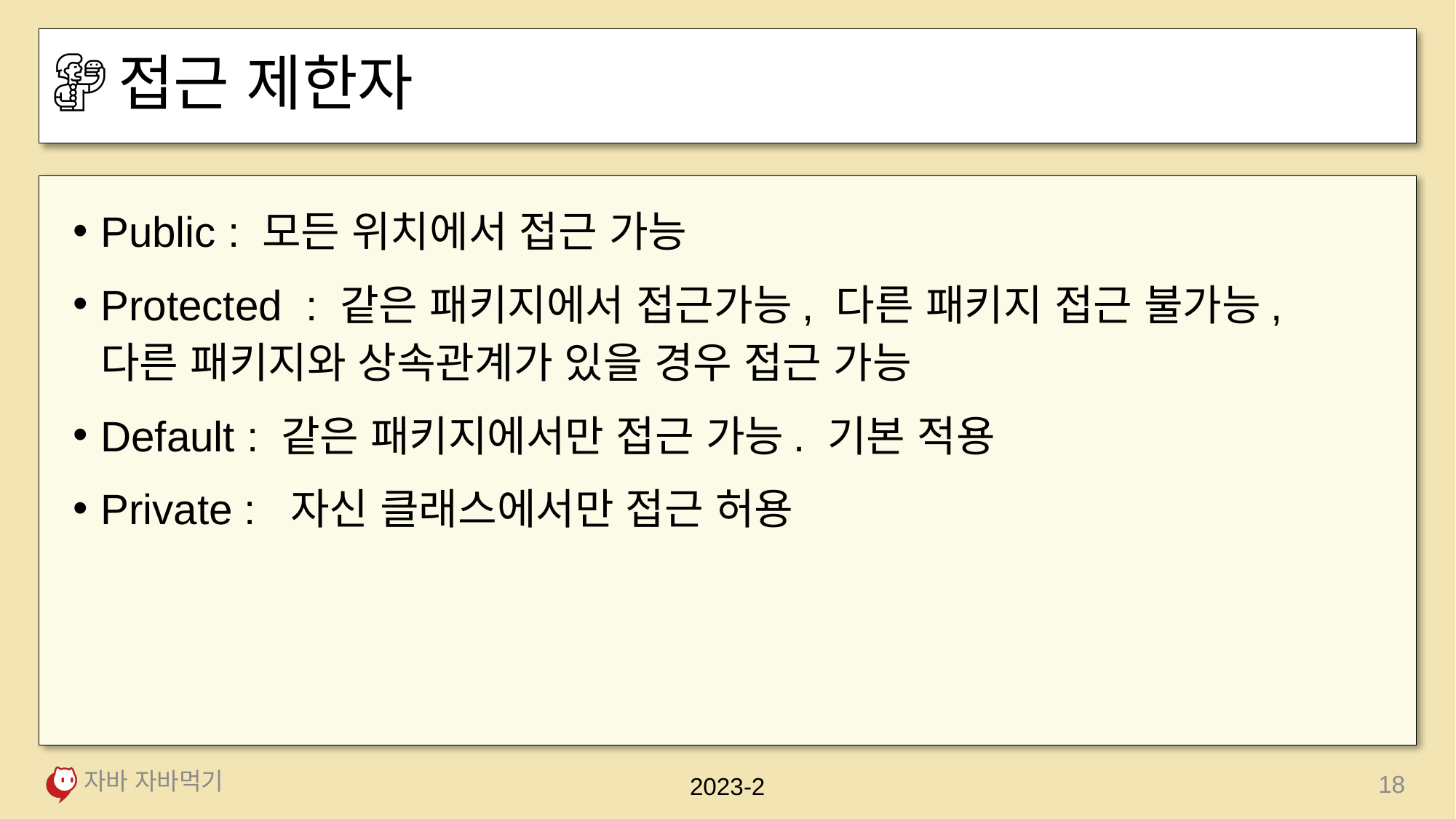

# 접근 제한자
Public : 모든 위치에서 접근 가능
Protected  : 같은 패키지에서 접근가능, 다른 패키지 접근 불가능, 다른 패키지와 상속관계가 있을 경우 접근 가능
Default : 같은 패키지에서만 접근 가능. 기본 적용
Private :  자신 클래스에서만 접근 허용
자바 자바먹기
18